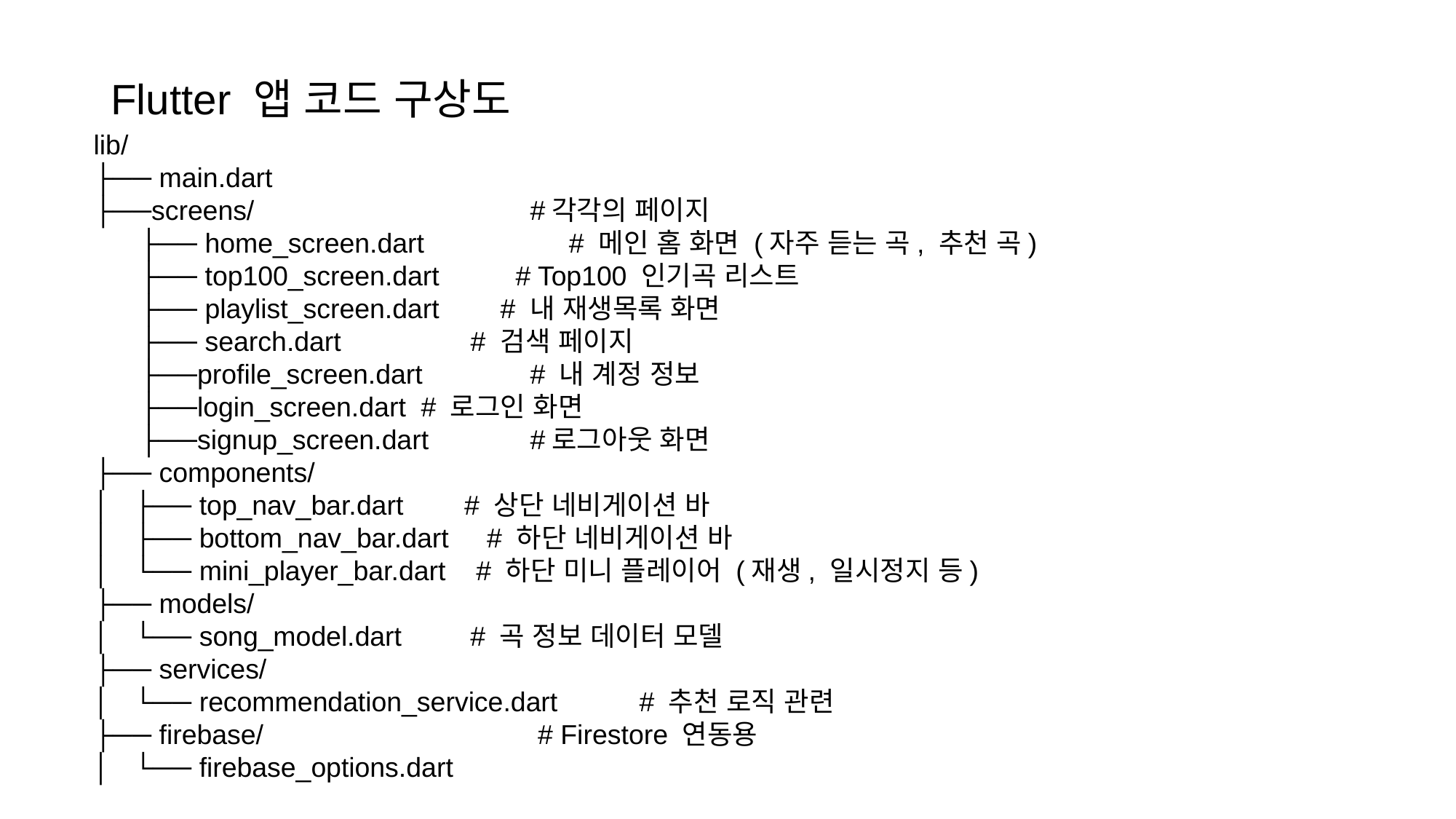

# Flutter 앱 코드 구상도
lib/
├── main.dart
├──screens/			#각각의 페이지
      ├── home_screen.dart                   # 메인 홈 화면 (자주 듣는 곡, 추천 곡)
      ├── top100_screen.dart          # Top100 인기곡 리스트
      ├── playlist_screen.dart        # 내 재생목록 화면
      ├── search.dart                 # 검색 페이지
      ├──profile_screen.dart	# 내 계정 정보
      ├──login_screen.dart	# 로그인 화면
      ├──signup_screen.dart	#로그아웃 화면
├── components/
│   ├── top_nav_bar.dart        # 상단 네비게이션 바
│   ├── bottom_nav_bar.dart     # 하단 네비게이션 바
│   └── mini_player_bar.dart    # 하단 미니 플레이어 (재생, 일시정지 등)
├── models/
│   └── song_model.dart         # 곡 정보 데이터 모델
├── services/
│   └── recommendation_service.dart 	# 추천 로직 관련
├── firebase/                  		 # Firestore 연동용
│   └── firebase_options.dart